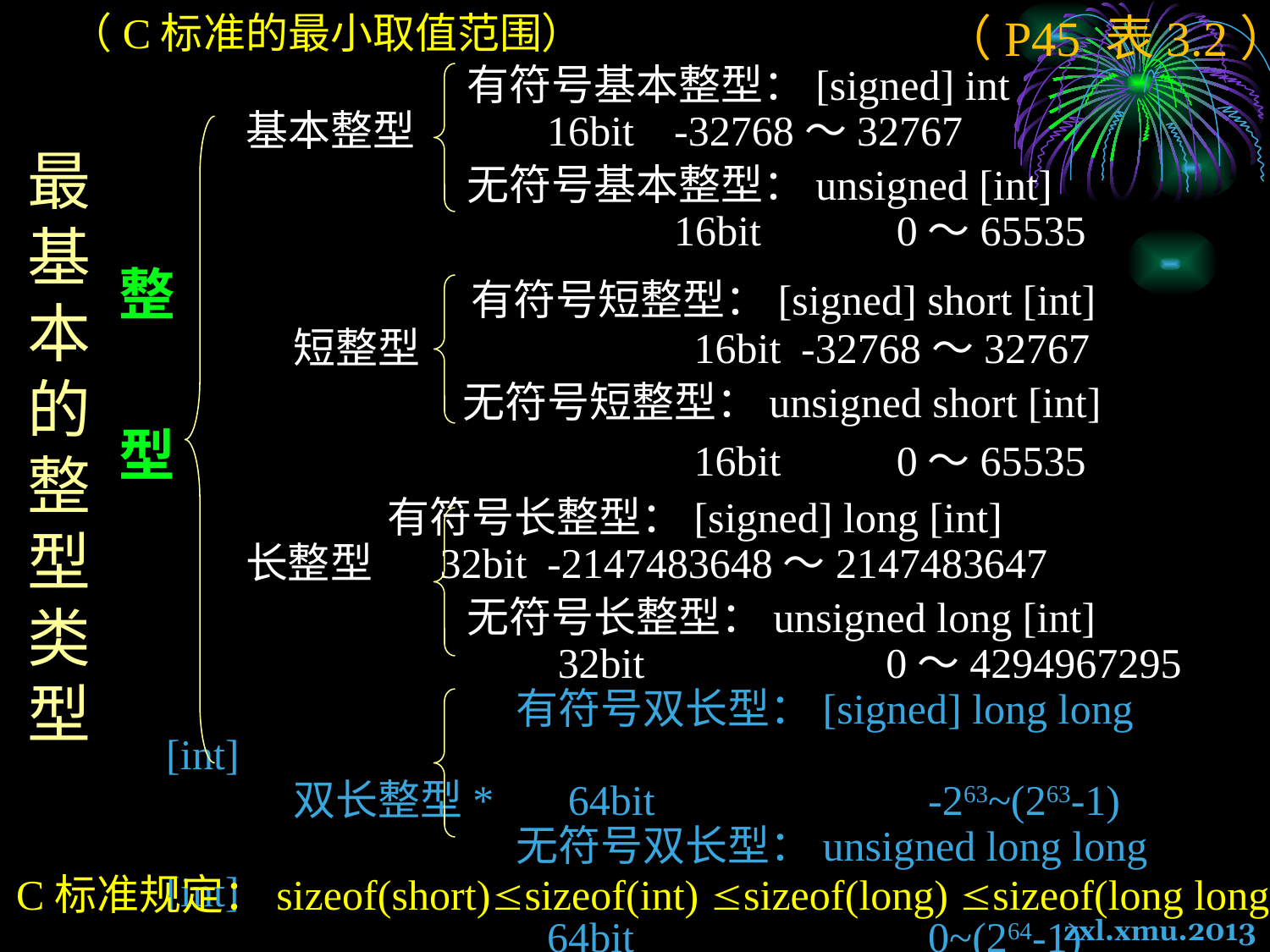

（C标准的最小取值范围）
（P45 表3.2）
# 最基本的整型类型
　　　　　　　　 有符号基本整型：[signed] int
　　　基本整型		16bit	-32768～32767
　　　　　　　　 无符号基本整型：unsigned [int]
					16bit	         0～65535
整　　　　　　　有符号短整型：[signed] short [int]
　		短整型		 16bit	-32768～32767
　　　　　　　     无符号短整型：unsigned short [int]
型				 16bit	         0～65535
　　　　	　　 有符号长整型：[signed] long [int]
　　　长整型	 32bit	-2147483648～2147483647
　　　　　　　　 无符号长整型：unsigned long [int]
				 32bit		        0～4294967295
		     	         有符号双长型：[signed] long long [int]
		双长整型*       64bit			-263~(263-1)
			         无符号双长型：unsigned long long [int]
				64bit			0~(264-1)

C标准规定：sizeof(short)≤sizeof(int) ≤sizeof(long) ≤sizeof(long long)